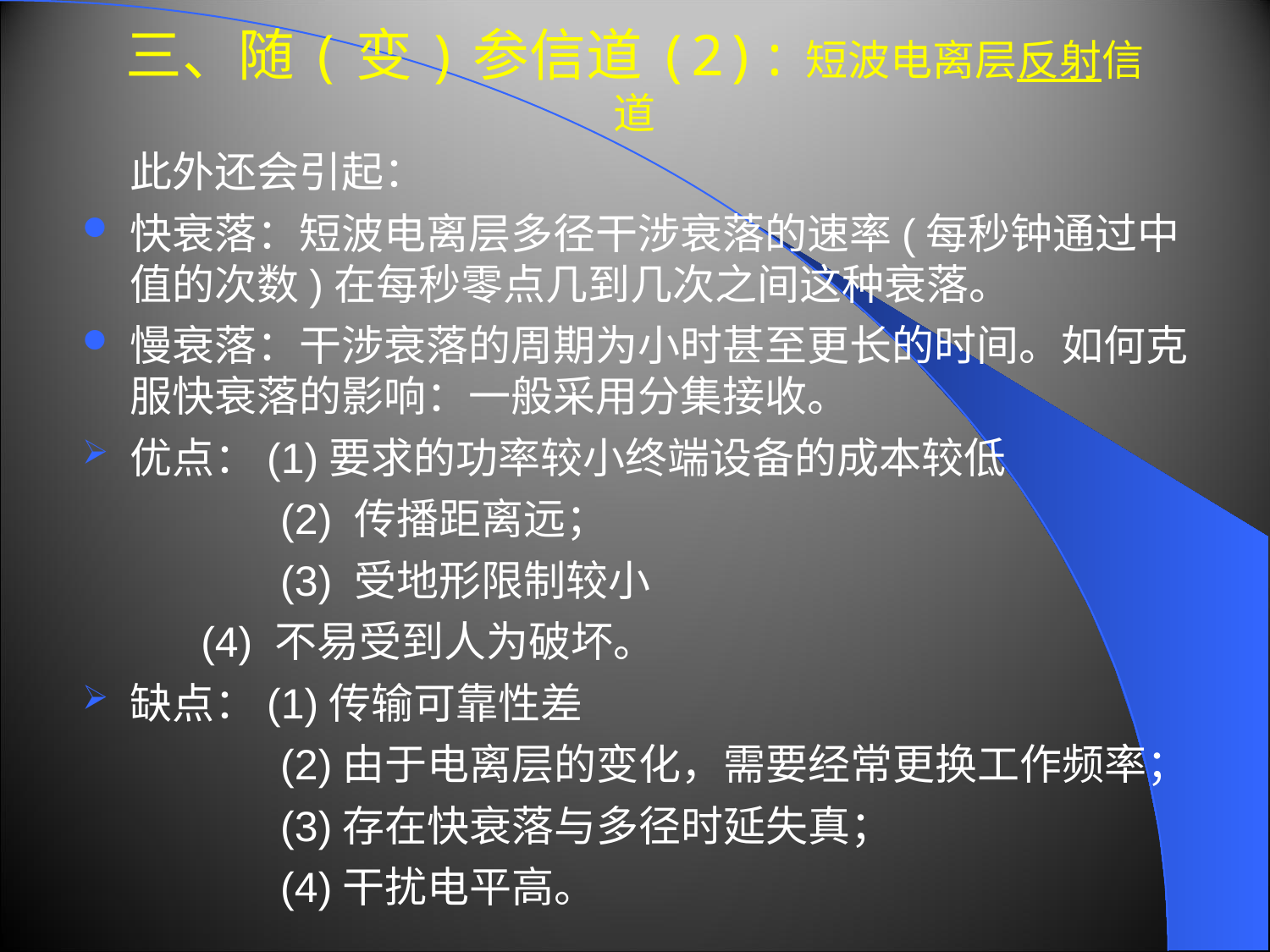

三、随(变)参信道(2):短波电离层反射信道
	此外还会引起：
快衰落：短波电离层多径干涉衰落的速率(每秒钟通过中值的次数)在每秒零点几到几次之间这种衰落。
慢衰落：干涉衰落的周期为小时甚至更长的时间。如何克服快衰落的影响：一般采用分集接收。
优点：(1)要求的功率较小终端设备的成本较低
  		  (2) 传播距离远；
  		  (3) 受地形限制较小
 	      (4) 不易受到人为破坏。
缺点：(1)传输可靠性差
  		  (2)由于电离层的变化，需要经常更换工作频率；
 		  (3)存在快衰落与多径时延失真；
		  (4)干扰电平高。